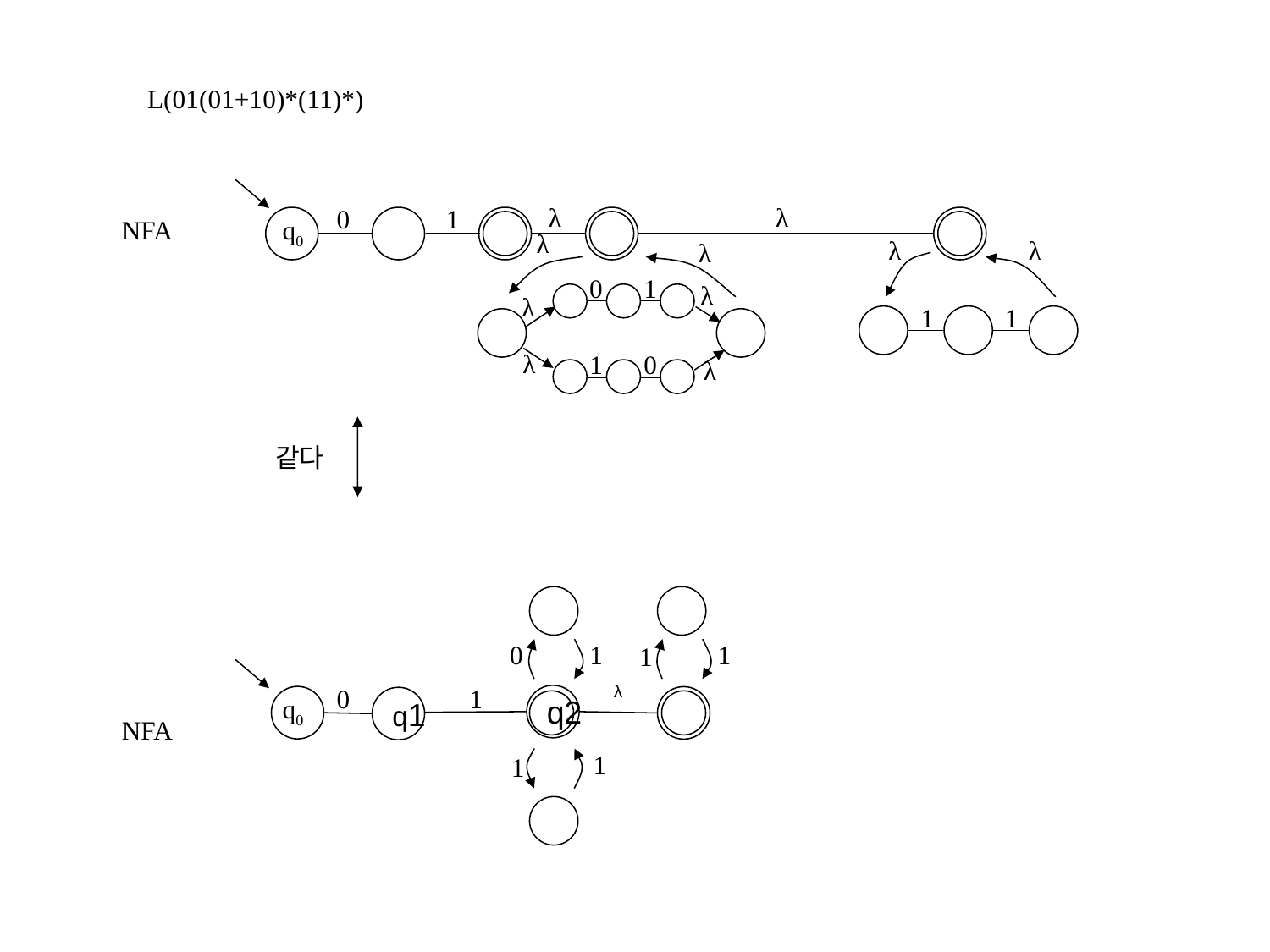

L(01(01+10)*(11)*)

λ

λ

0
1
NFA
q0

λ

λ

λ

λ

0
1
λ

λ

1
1

λ

1
0
λ

같다

0
1
1
1

λ
0
1
q2

q0

q1
NFA
1
1